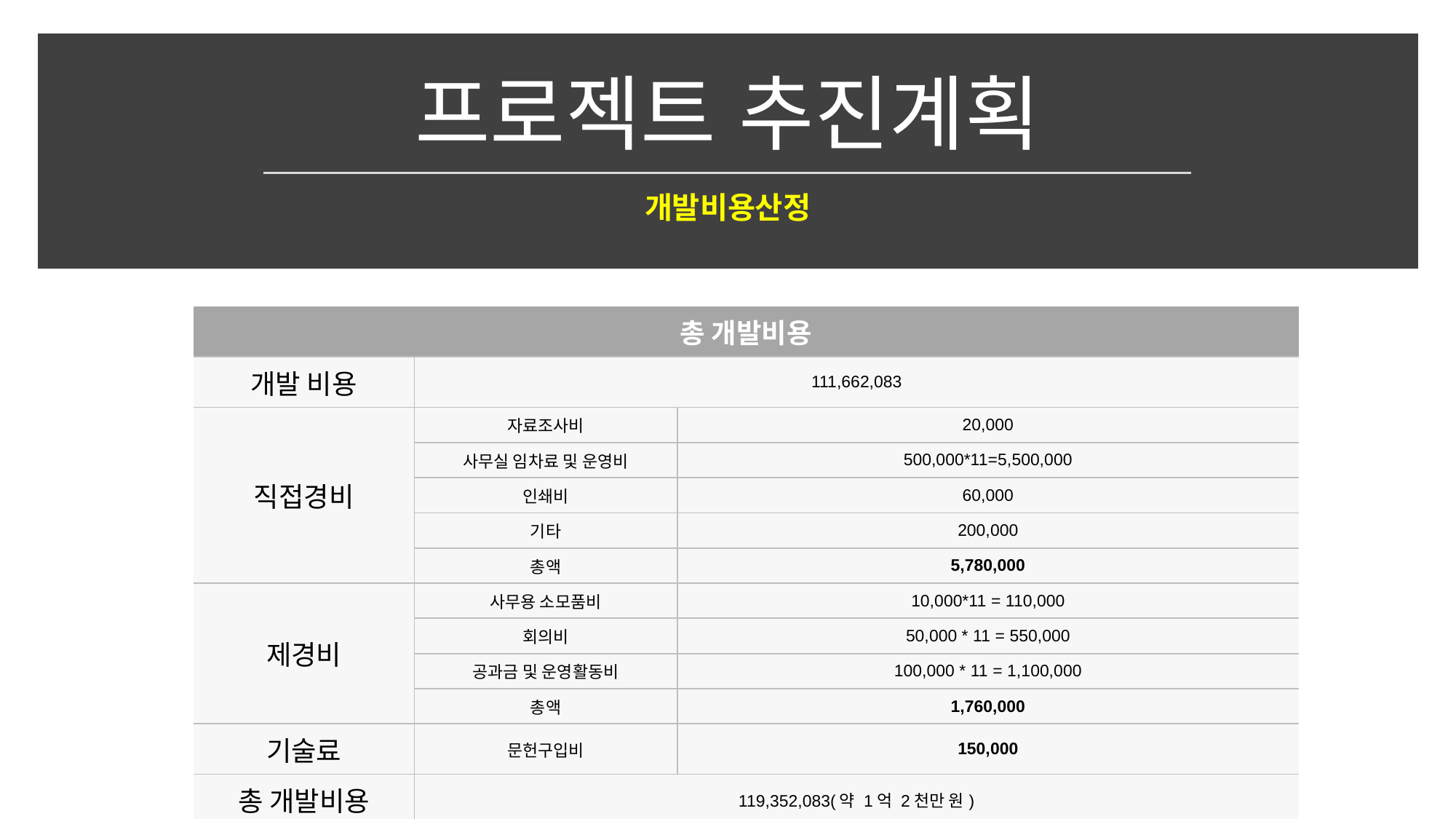

# 프로젝트 추진계획
개발비용산정

| 총 개발비용 |  |  |
| --- | --- | --- |
| 개발 비용 | 111,662,083 |  |
| 직접경비 | 자료조사비 | 20,000 |
|  | 사무실 임차료 및 운영비 | 500,000\*11=5,500,000 |
|  | 인쇄비 | 60,000 |
|  | 기타 | 200,000 |
|  | 총액 | 5,780,000 |
| 제경비 | 사무용 소모품비 | 10,000\*11 = 110,000 |
|  | 회의비 | 50,000 \* 11 = 550,000 |
|  | 공과금 및 운영활동비 | 100,000 \* 11 = 1,100,000 |
|  | 총액 | 1,760,000 |
| 기술료 | 문헌구입비 | 150,000 |
| 총 개발비용 | 119,352,083‬(약 1억 2천만 원) |  |